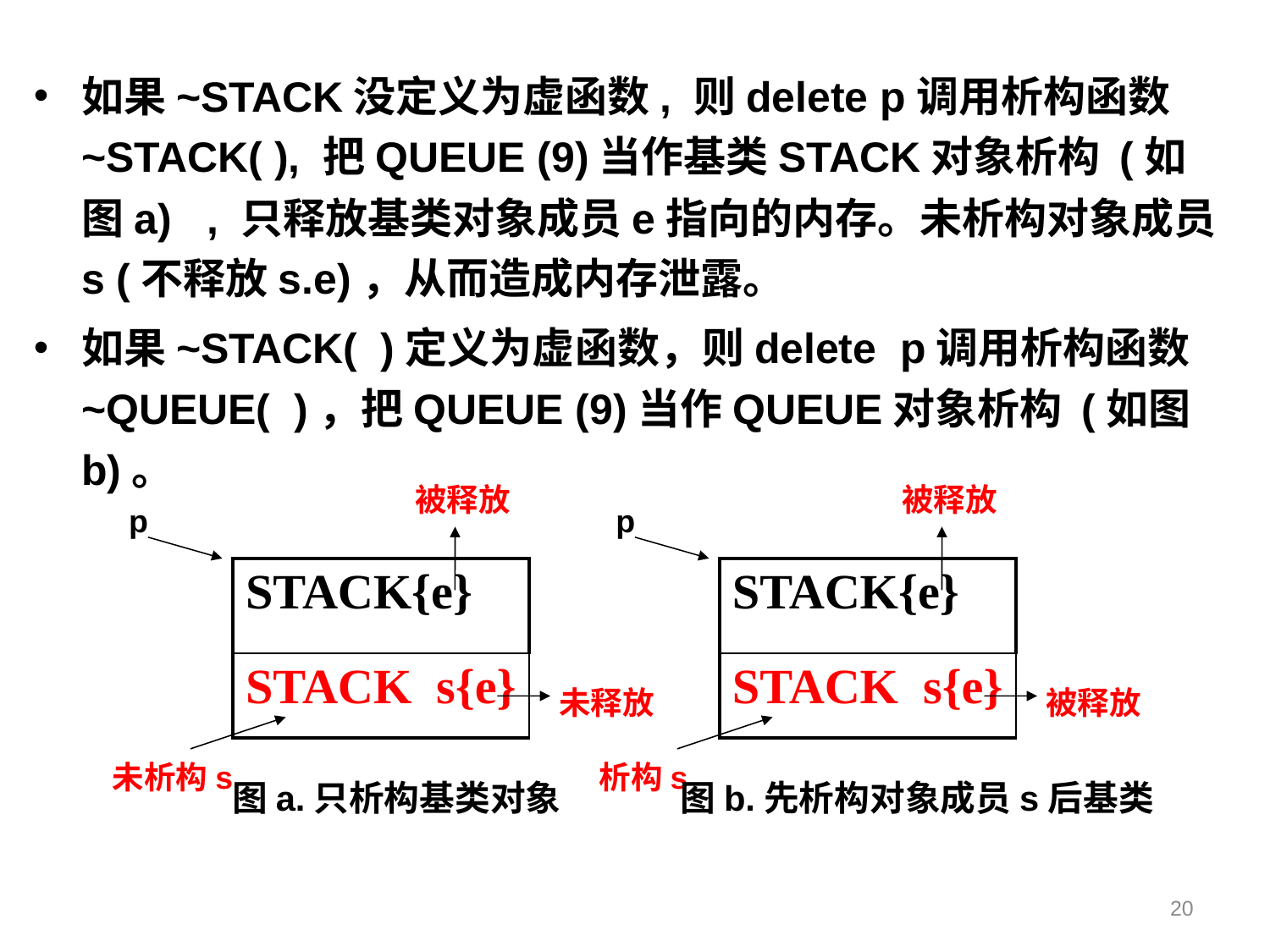

如果~STACK没定义为虚函数, 则delete p调用析构函数~STACK( ), 把QUEUE (9)当作基类STACK对象析构 (如图a)   , 只释放基类对象成员e指向的内存。未析构对象成员s (不释放s.e)，从而造成内存泄露。
如果~STACK(  )定义为虚函数，则delete  p调用析构函数~QUEUE(  )，把QUEUE (9)当作QUEUE对象析构 (如图b)。
被释放
被释放
p
p

| STACK{e} |
| --- |
| STACK s{e} |
| STACK{e} |
| --- |
| STACK s{e} |
未释放
被释放

未析构s
析构s
图a.只析构基类对象
图b.先析构对象成员s后基类
20